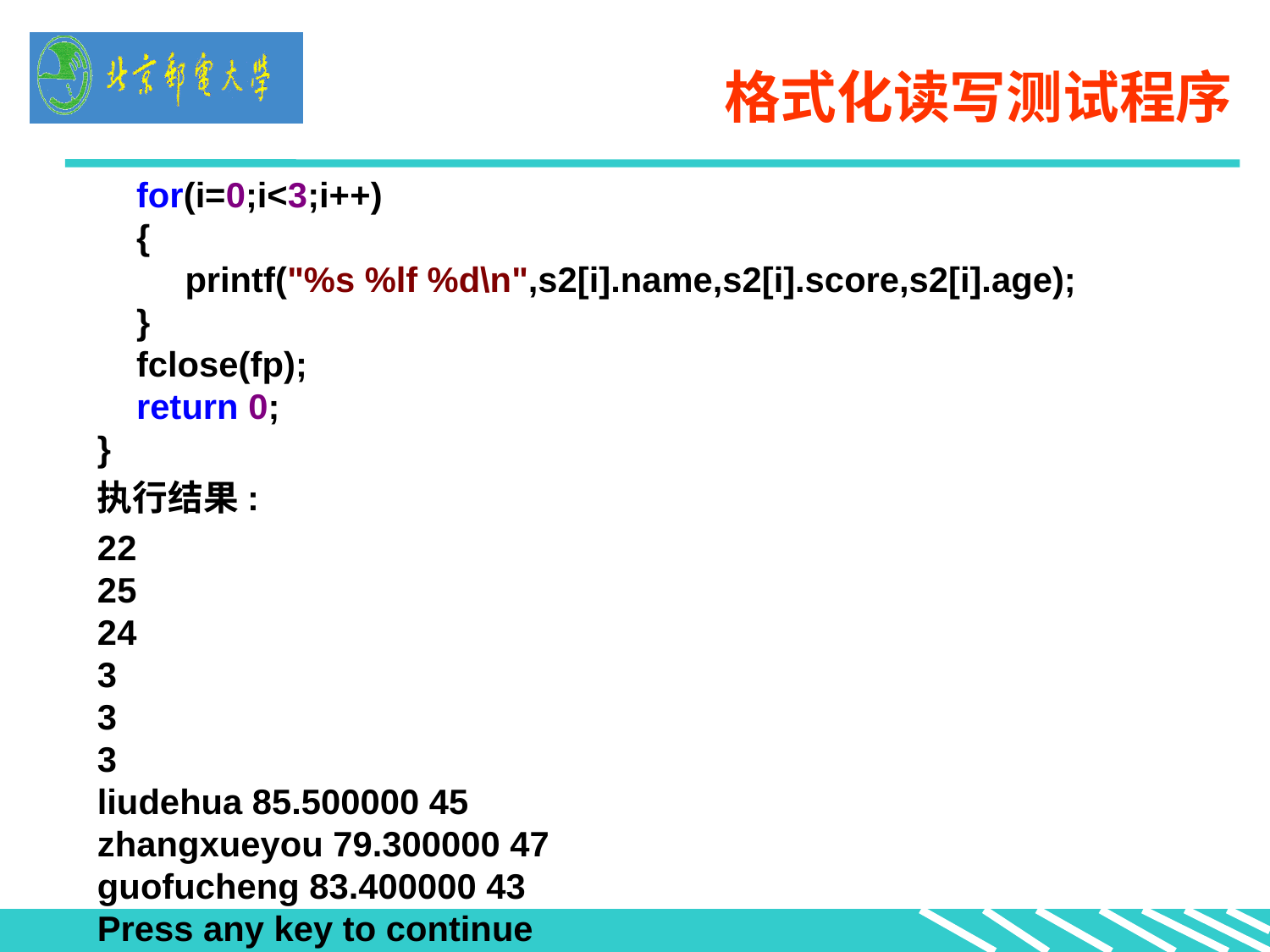

# 格式化读写测试程序
    for(i=0;i<3;i++)
    {
         printf("%s %lf %d\n",s2[i].name,s2[i].score,s2[i].age);
    }
    fclose(fp);
    return 0;
}
执行结果:
22
25
24
3
3
3
liudehua 85.500000 45
zhangxueyou 79.300000 47
guofucheng 83.400000 43
Press any key to continue
33